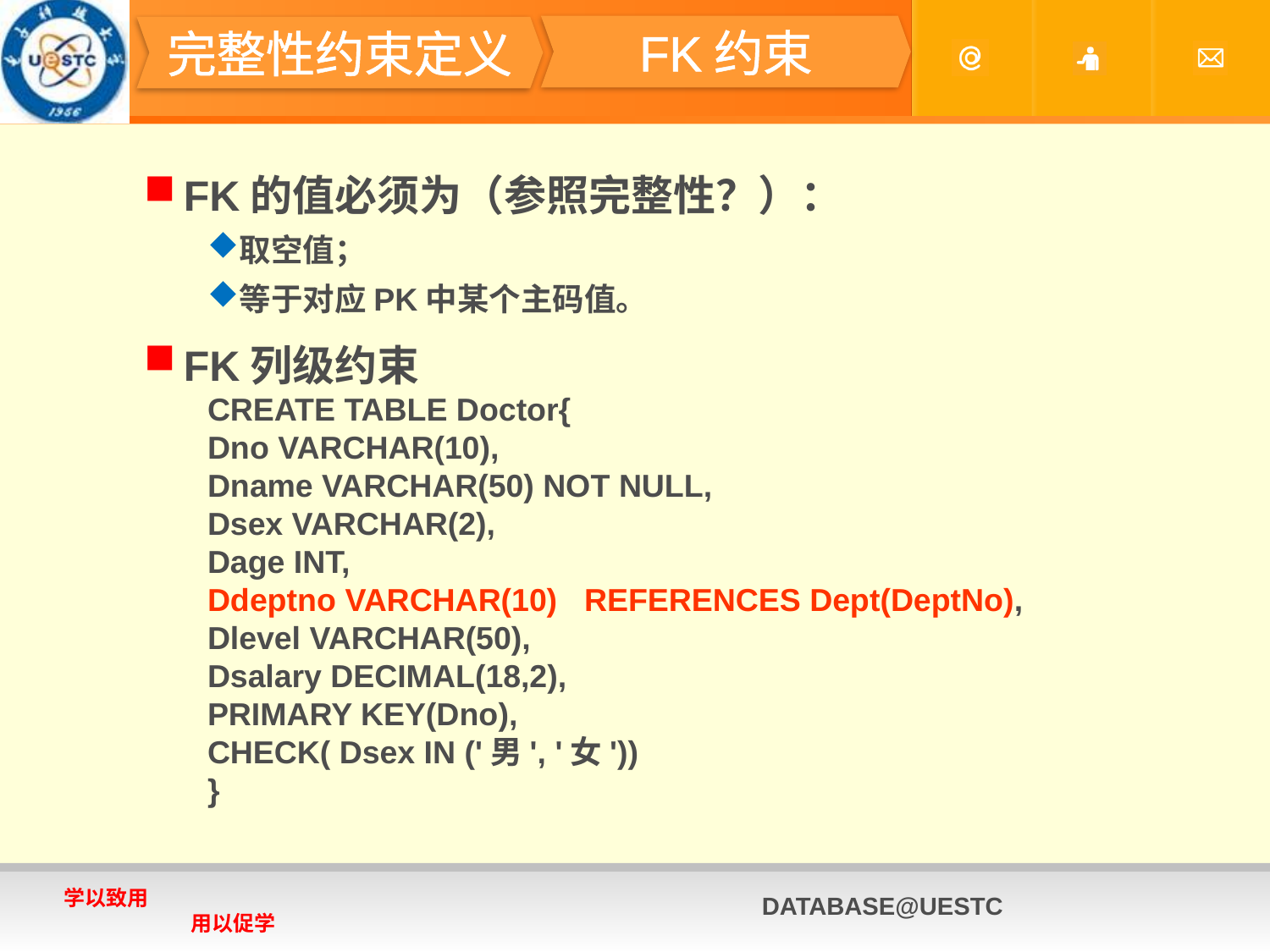

#
FK约束
完整性约束定义
FK的值必须为（参照完整性？）：
取空值；
等于对应PK中某个主码值。
FK列级约束
CREATE TABLE Doctor{
Dno VARCHAR(10),
Dname VARCHAR(50) NOT NULL,
Dsex VARCHAR(2),
Dage INT,
Ddeptno VARCHAR(10)   REFERENCES Dept(DeptNo),
Dlevel VARCHAR(50),
Dsalary DECIMAL(18,2),
PRIMARY KEY(Dno),
CHECK( Dsex IN ('男', '女'))
}